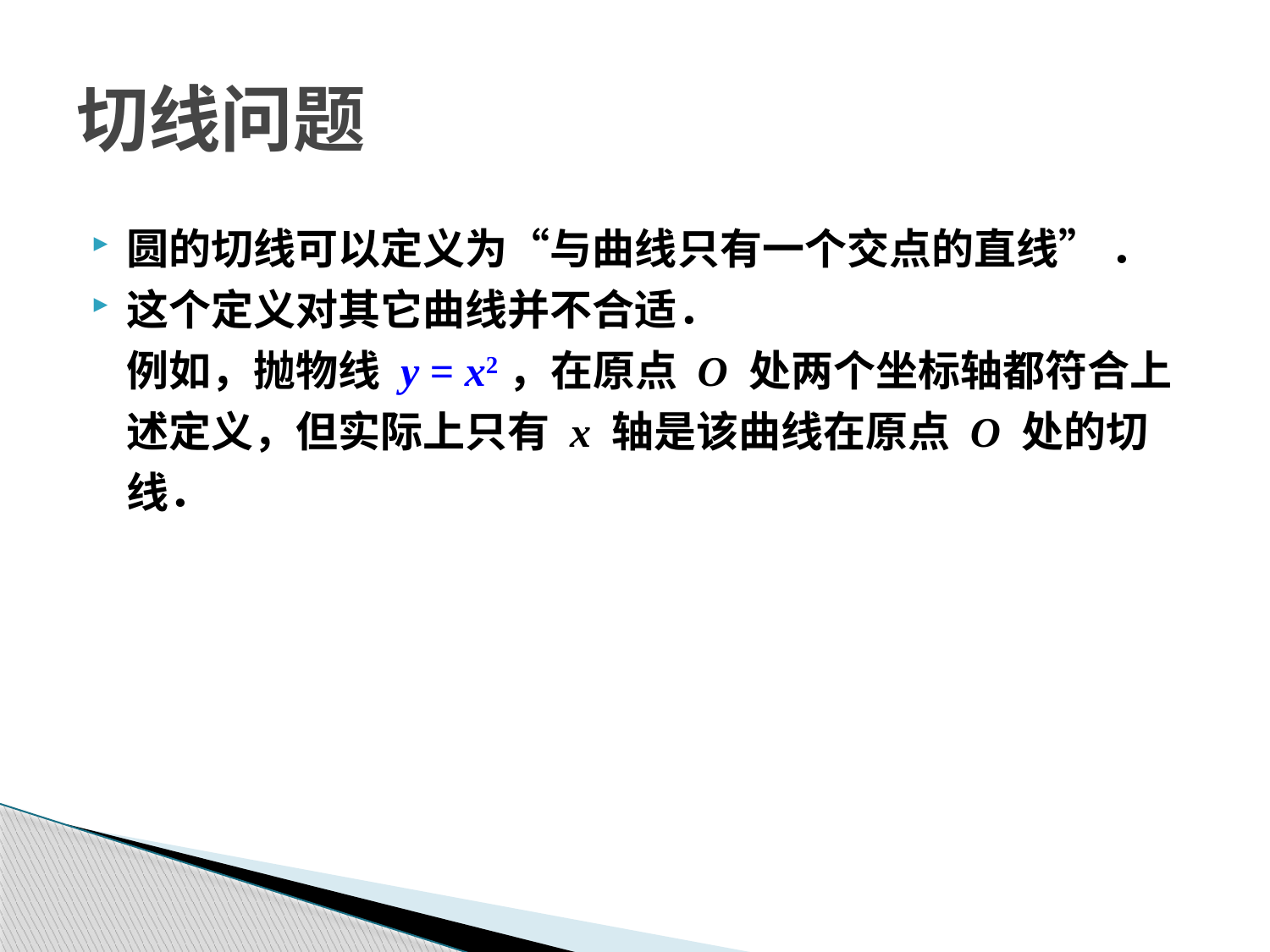

# 切线问题
圆的切线可以定义为“与曲线只有一个交点的直线” ．
这个定义对其它曲线并不合适．
	例如，抛物线 y = x2，在原点 O 处两个坐标轴都符合上述定义，但实际上只有 x 轴是该曲线在原点 O 处的切线．